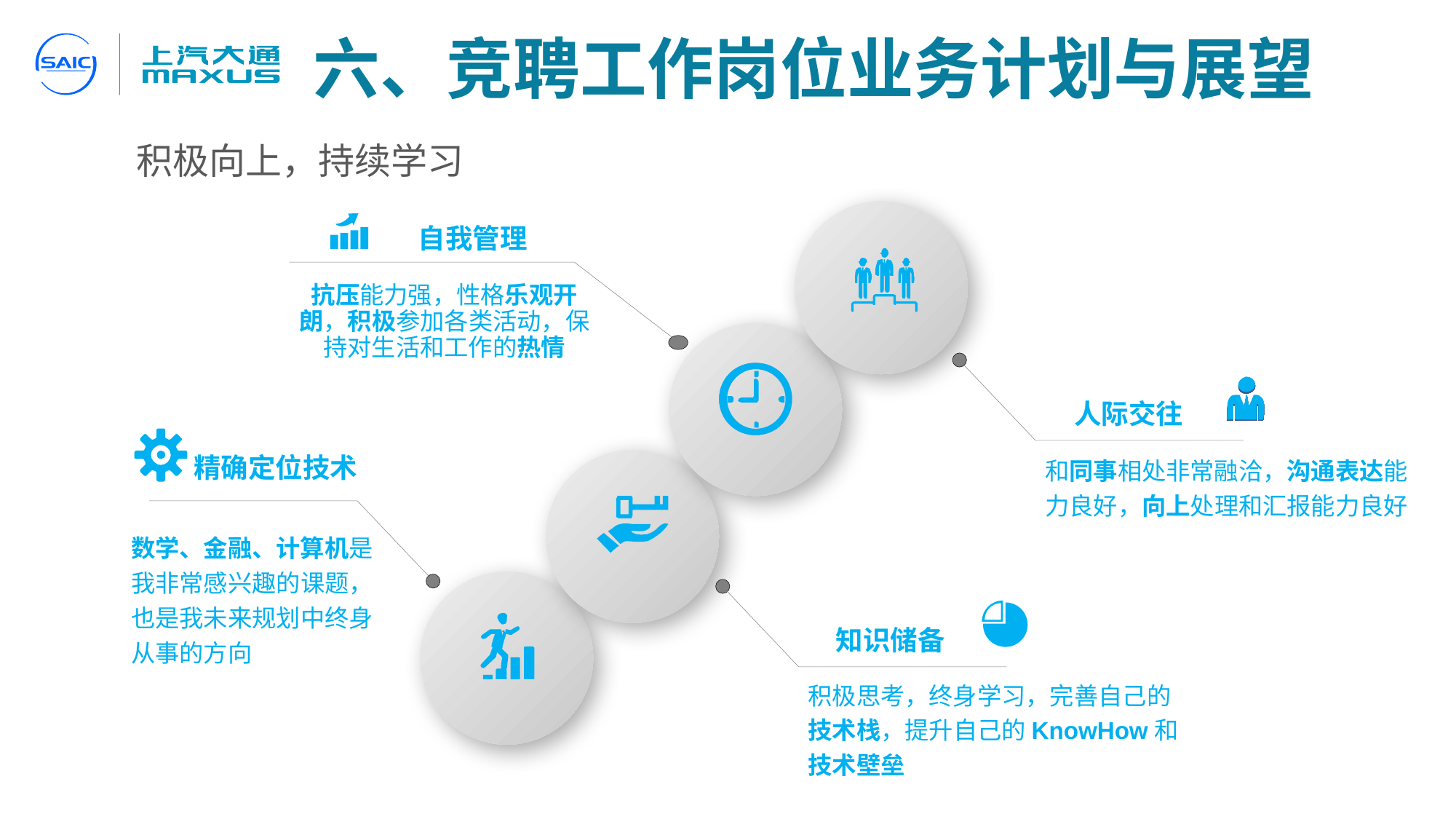

# 六、竞聘工作岗位业务计划与展望
积极向上，持续学习

自我管理

抗压能力强，性格乐观开朗，积极参加各类活动，保持对生活和工作的热情

人际交往

和同事相处非常融洽，沟通表达能力良好，向上处理和汇报能力良好
精确定位技术

数学、金融、计算机是我非常感兴趣的课题，也是我未来规划中终身从事的方向

知识储备
积极思考，终身学习，完善自己的技术栈，提升自己的KnowHow和技术壁垒